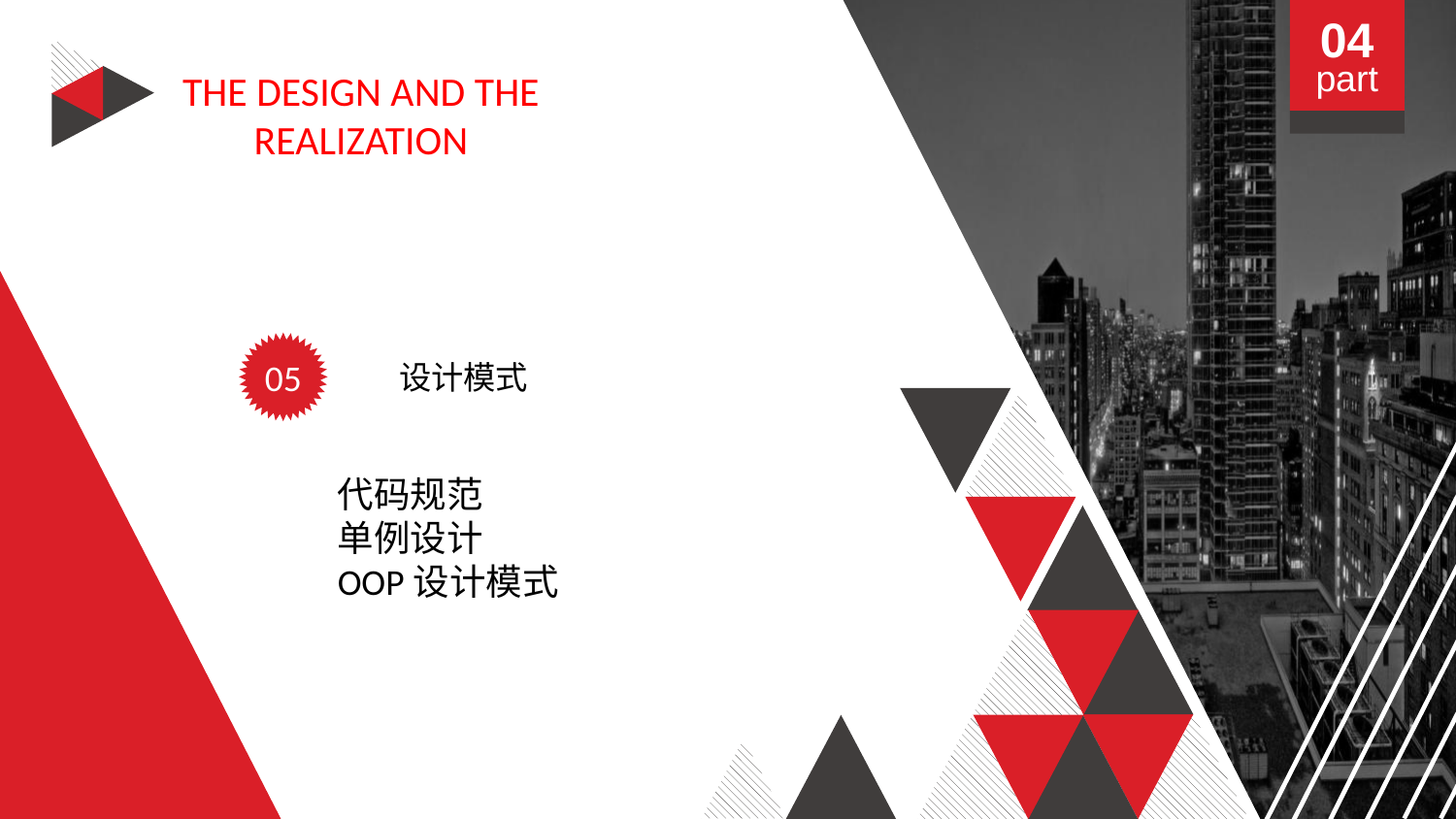

04
part

THE DESIGN AND THE REALIZATION

05
设计模式

代码规范
单例设计
OOP设计模式